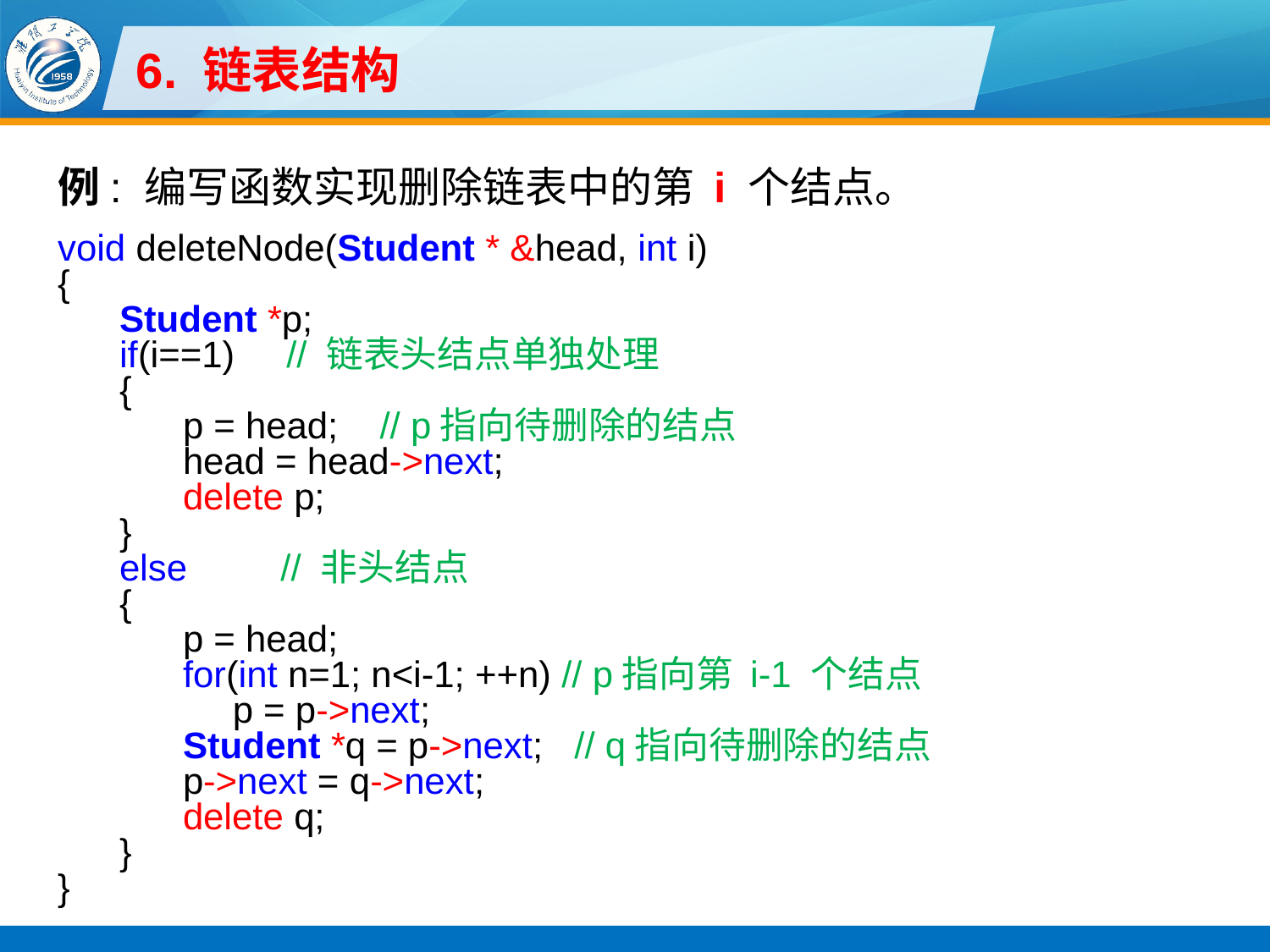

# 6. 链表结构
例: 编写函数实现删除链表中的第 i 个结点。
void deleteNode(Student * &head, int i)
{
Student *p;
if(i==1)     // 链表头结点单独处理
{
p = head;    // p指向待删除的结点
head = head->next;
delete p;
}
else         // 非头结点
{
p = head;
for(int n=1; n<i-1; ++n) // p指向第 i-1 个结点
p = p->next;
Student *q = p->next;   // q指向待删除的结点
p->next = q->next;
delete q;
}
}